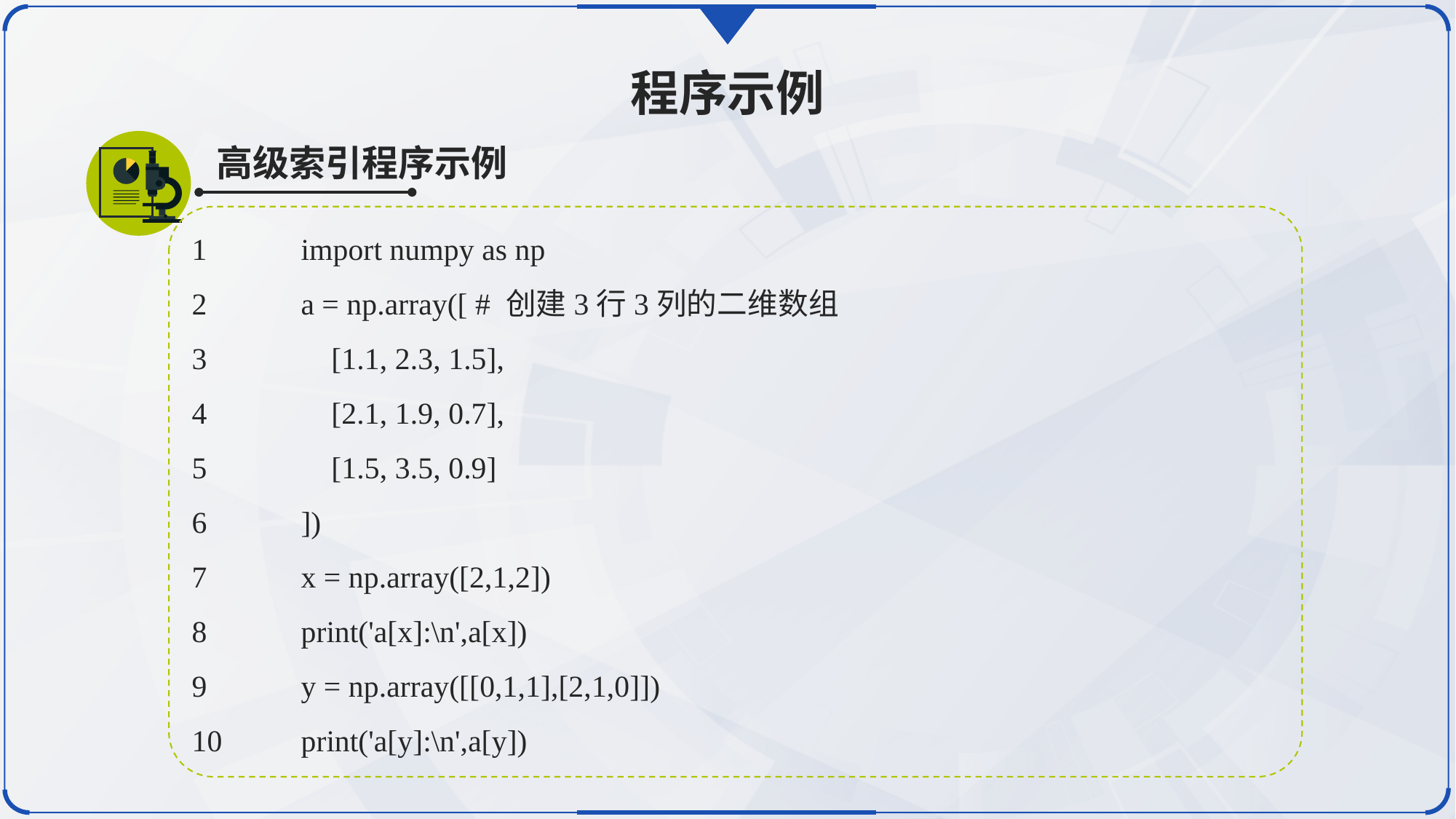

程序示例

高级索引程序示例

1	import numpy as np
2	a = np.array([ # 创建3行3列的二维数组
3	    [1.1, 2.3, 1.5],
4	    [2.1, 1.9, 0.7],
5	    [1.5, 3.5, 0.9]
6	])
7	x = np.array([2,1,2])
8	print('a[x]:\n',a[x])
9	y = np.array([[0,1,1],[2,1,0]])
10	print('a[y]:\n',a[y])